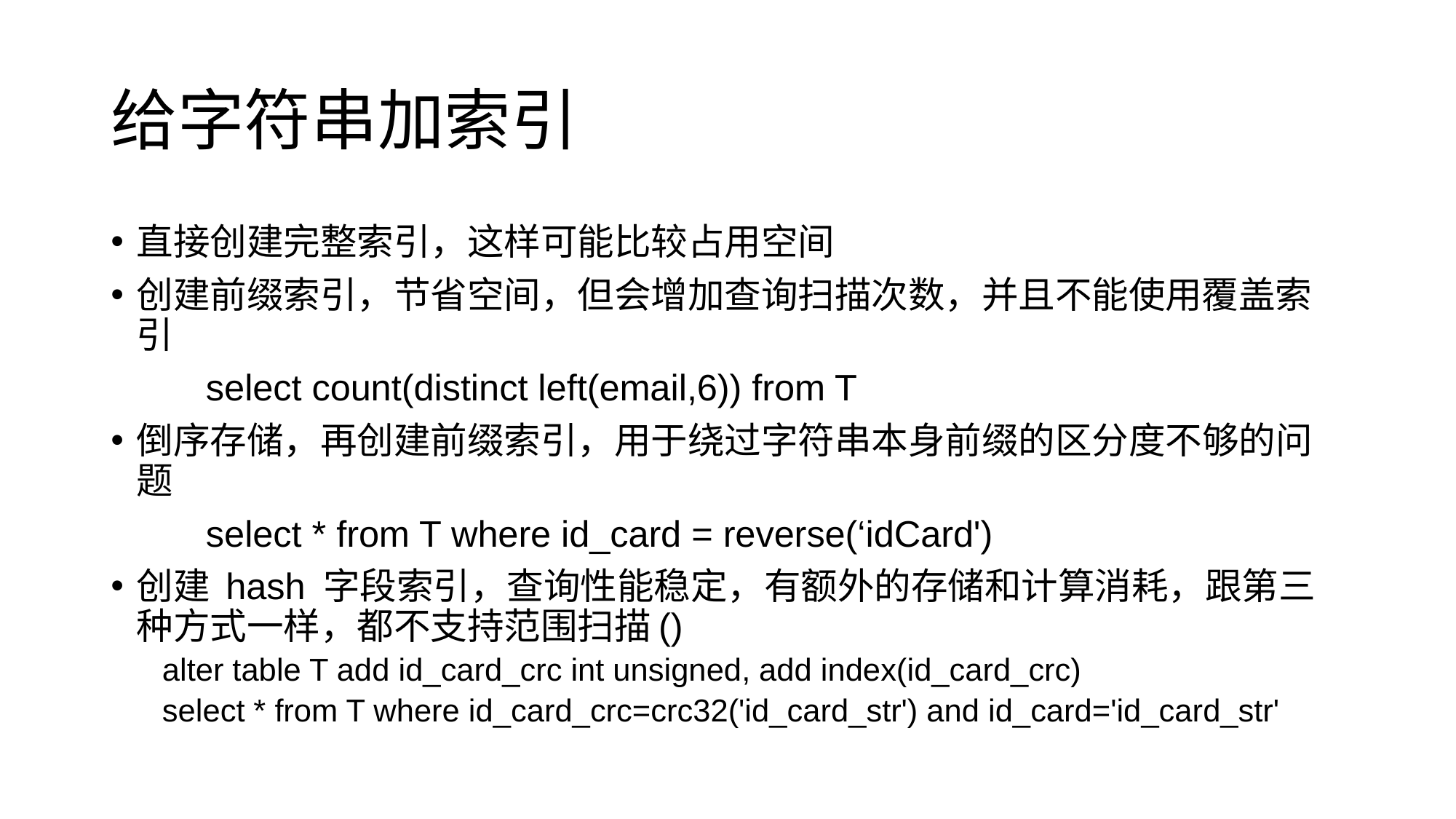

# 给字符串加索引
直接创建完整索引，这样可能比较占用空间
创建前缀索引，节省空间，但会增加查询扫描次数，并且不能使用覆盖索引
	select count(distinct left(email,6)) from T
倒序存储，再创建前缀索引，用于绕过字符串本身前缀的区分度不够的问题
	select * from T where id_card = reverse(‘idCard')
创建 hash 字段索引，查询性能稳定，有额外的存储和计算消耗，跟第三种方式一样，都不支持范围扫描()
alter table T add id_card_crc int unsigned, add index(id_card_crc)
select * from T where id_card_crc=crc32('id_card_str') and id_card='id_card_str'